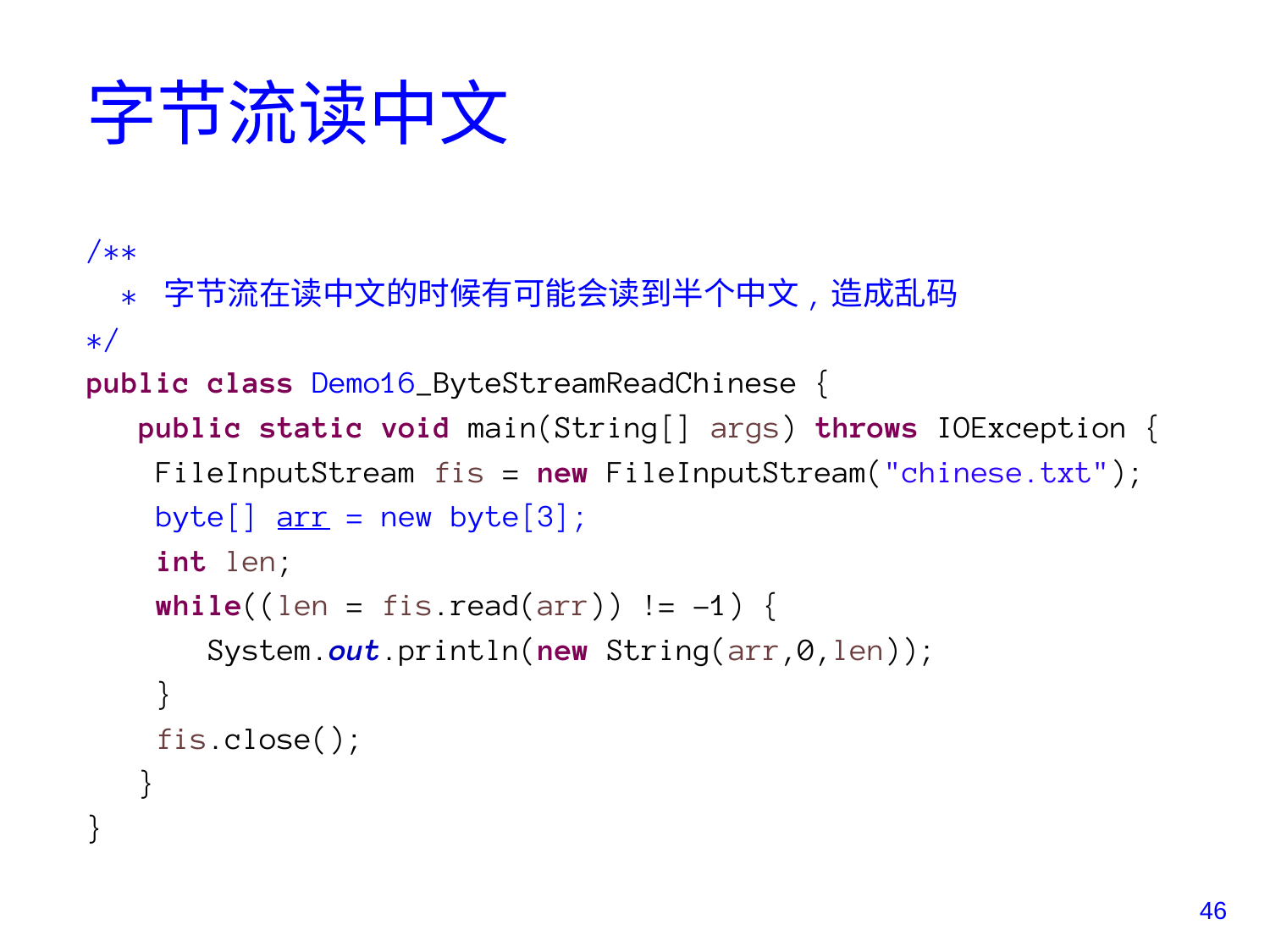

# 字节流读中文
/**
  * 字节流在读中文的时候有可能会读到半个中文,造成乱码
*/
public class Demo16_ByteStreamReadChinese {
   public static void main(String[] args) throws IOException {
    FileInputStream fis = new FileInputStream("chinese.txt");
    byte[] arr = new byte[3];
    int len;
    while((len = fis.read(arr)) != -1) {
       System.out.println(new String(arr,0,len));
    }
    fis.close();
   }
}

46